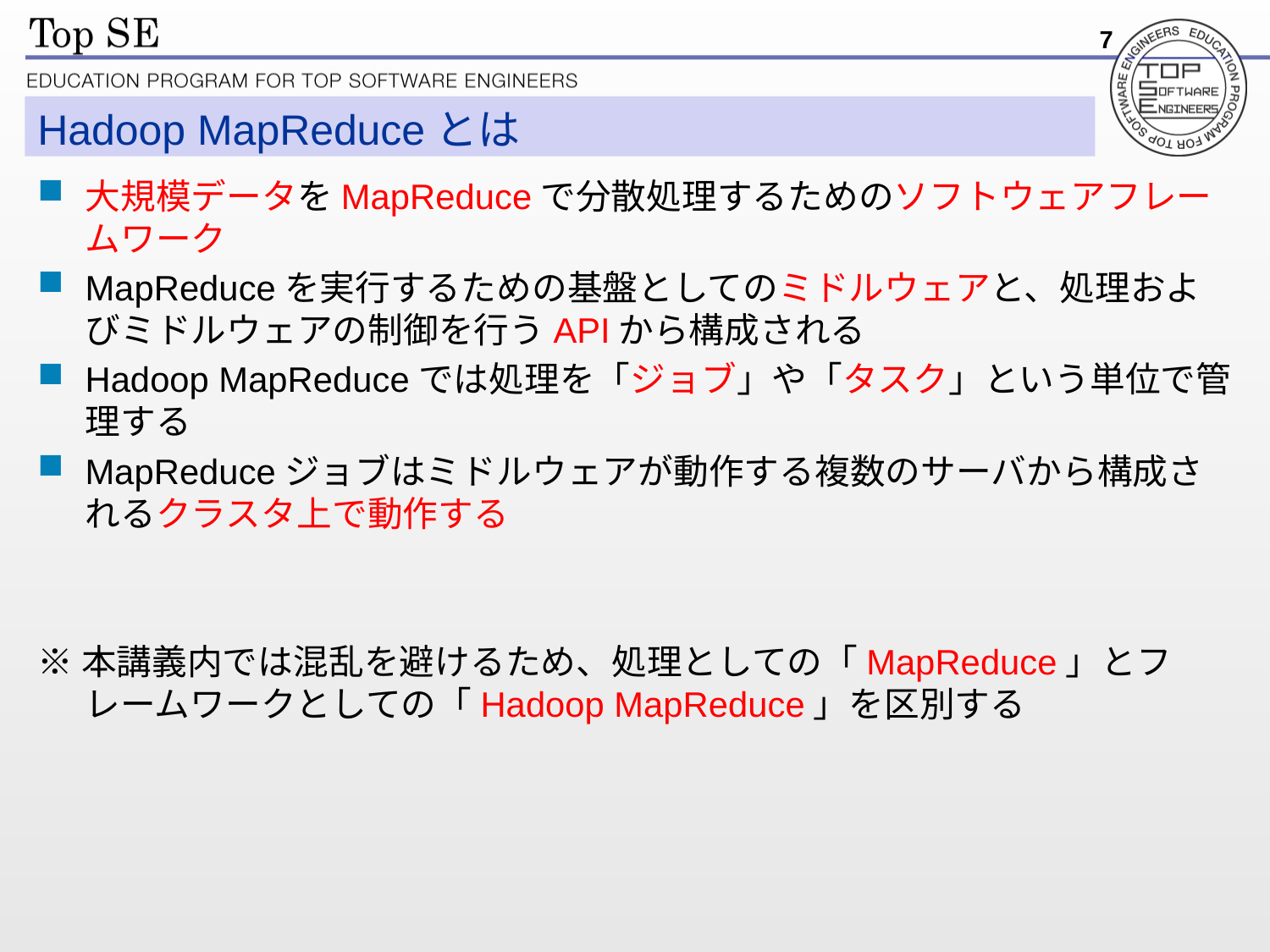

7
# Hadoop MapReduceとは
大規模データをMapReduceで分散処理するためのソフトウェアフレームワーク
MapReduceを実行するための基盤としてのミドルウェアと、処理およびミドルウェアの制御を行うAPIから構成される
Hadoop MapReduceでは処理を「ジョブ」や「タスク」という単位で管理する
MapReduceジョブはミドルウェアが動作する複数のサーバから構成されるクラスタ上で動作する

※本講義内では混乱を避けるため、処理としての「MapReduce」とフレームワークとしての「Hadoop MapReduce」を区別する